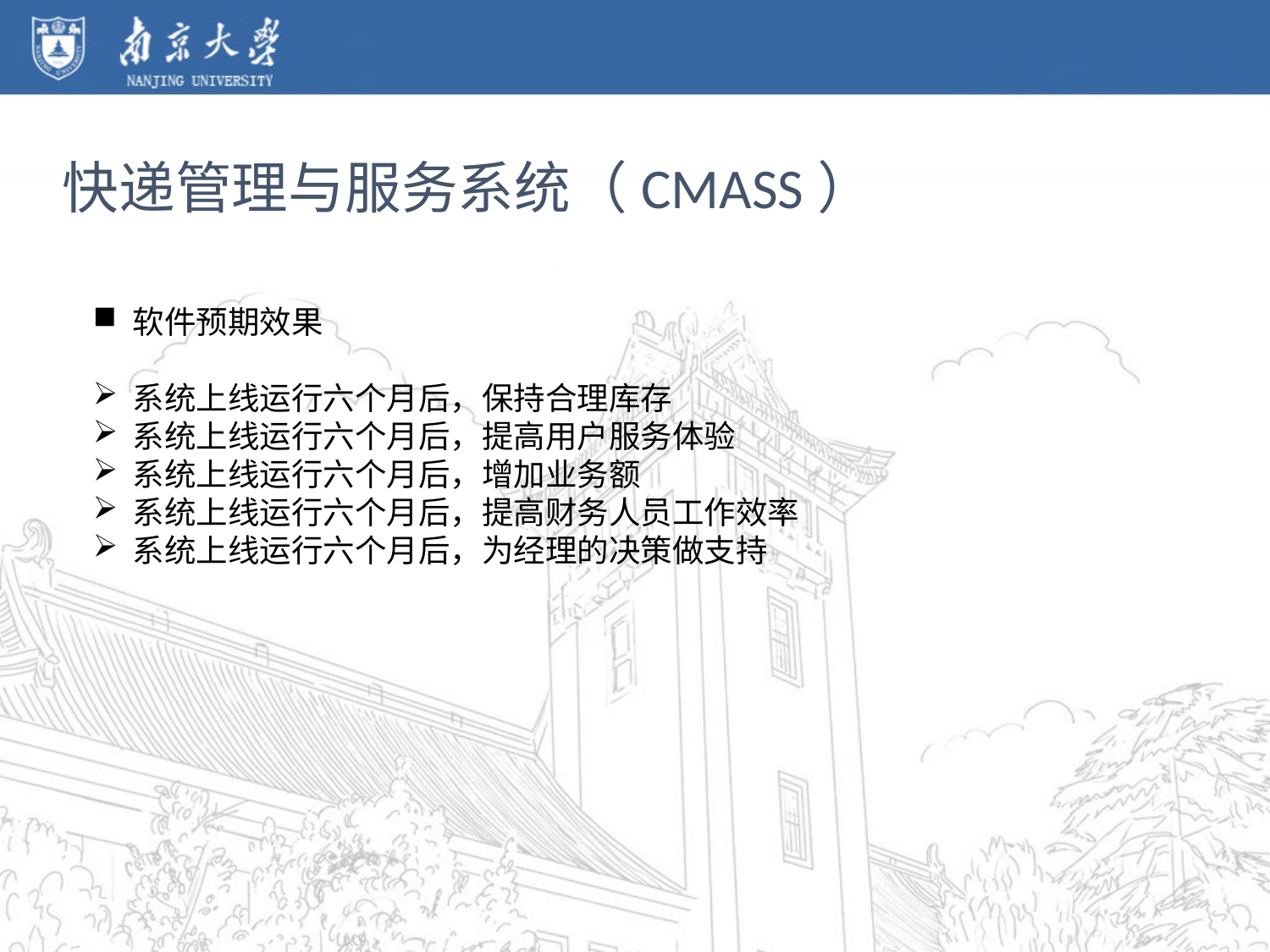

快递管理与服务系统（CMASS）
软件预期效果

系统上线运行六个月后，保持合理库存
系统上线运行六个月后，提高用户服务体验
系统上线运行六个月后，增加业务额
系统上线运行六个月后，提高财务人员工作效率
系统上线运行六个月后，为经理的决策做支持